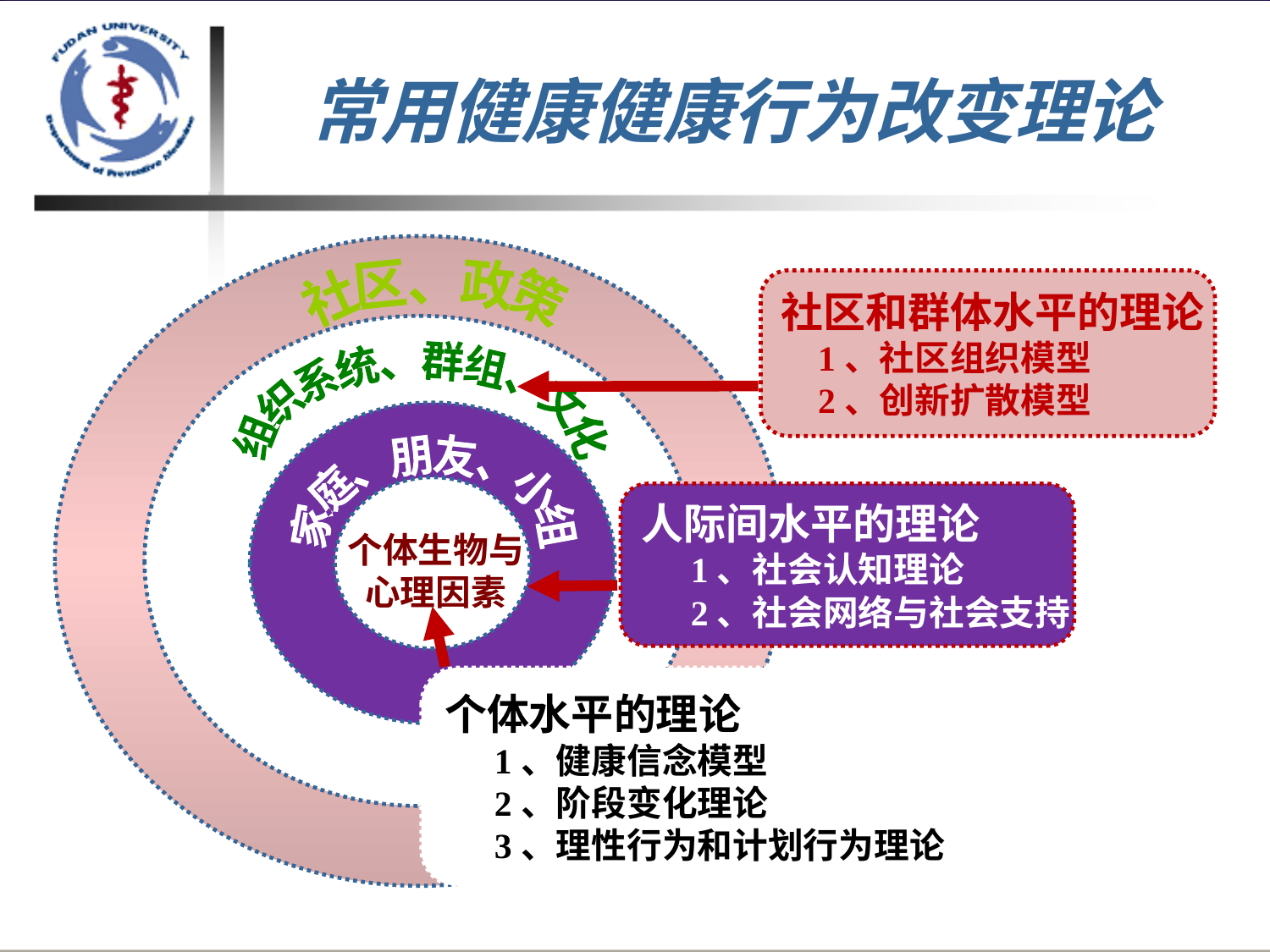

# 常用健康健康行为改变理论

组织系统、群组、文化
社区和群体水平的理论
1、社区组织模型
2、创新扩散模型
社区、政策

个体生物与心理因素
家庭、朋友、小组
人际间水平的理论
1、社会认知理论
2、社会网络与社会支持
个体水平的理论
1、健康信念模型
2、阶段变化理论
3、理性行为和计划行为理论